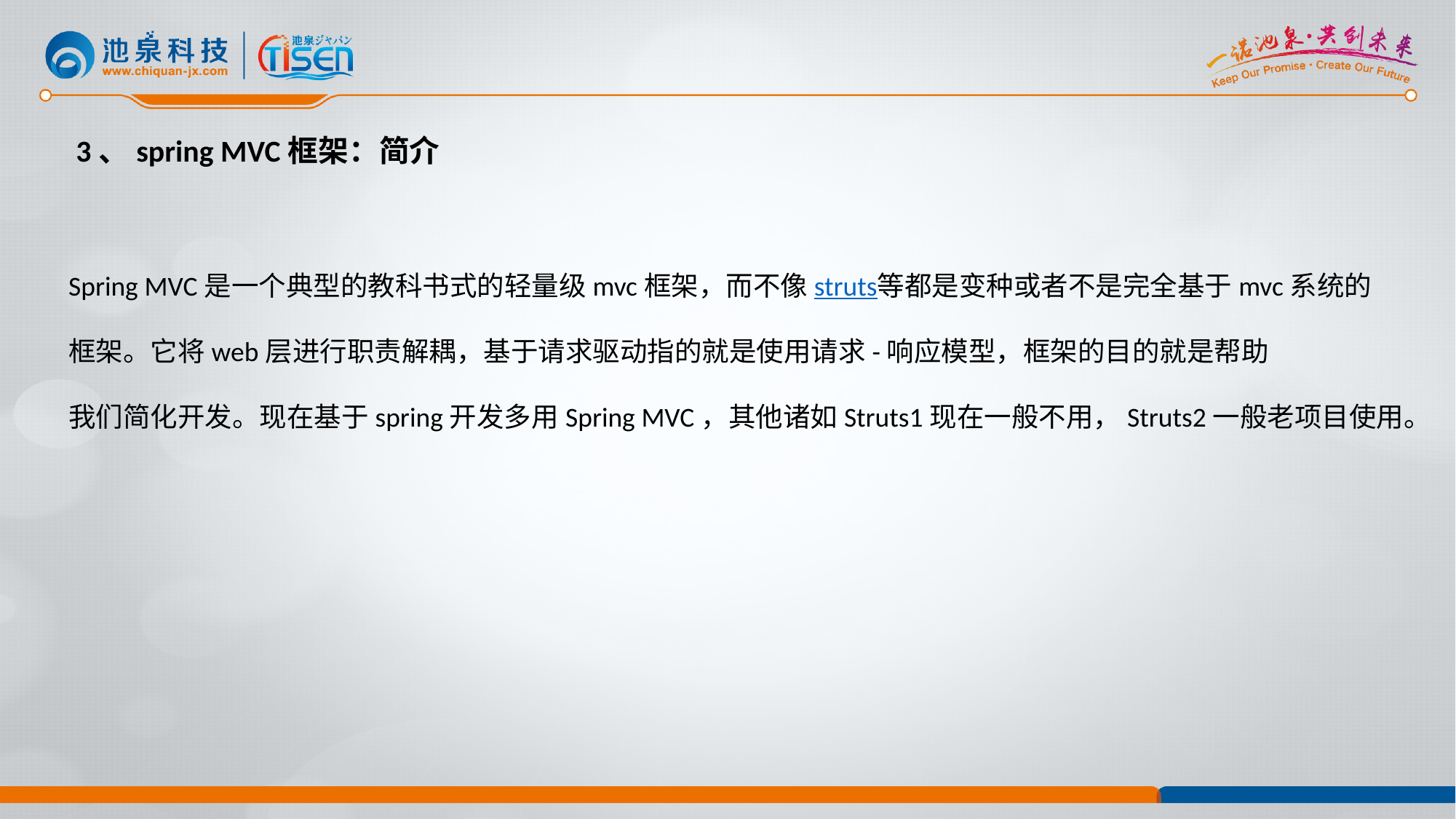

3、spring MVC框架：简介
Spring MVC是一个典型的教科书式的轻量级mvc框架，而不像struts等都是变种或者不是完全基于mvc系统的
框架。它将web层进行职责解耦，基于请求驱动指的就是使用请求-响应模型，框架的目的就是帮助
我们简化开发。现在基于spring开发多用Spring MVC，其他诸如Struts1现在一般不用，Struts2一般老项目使用。